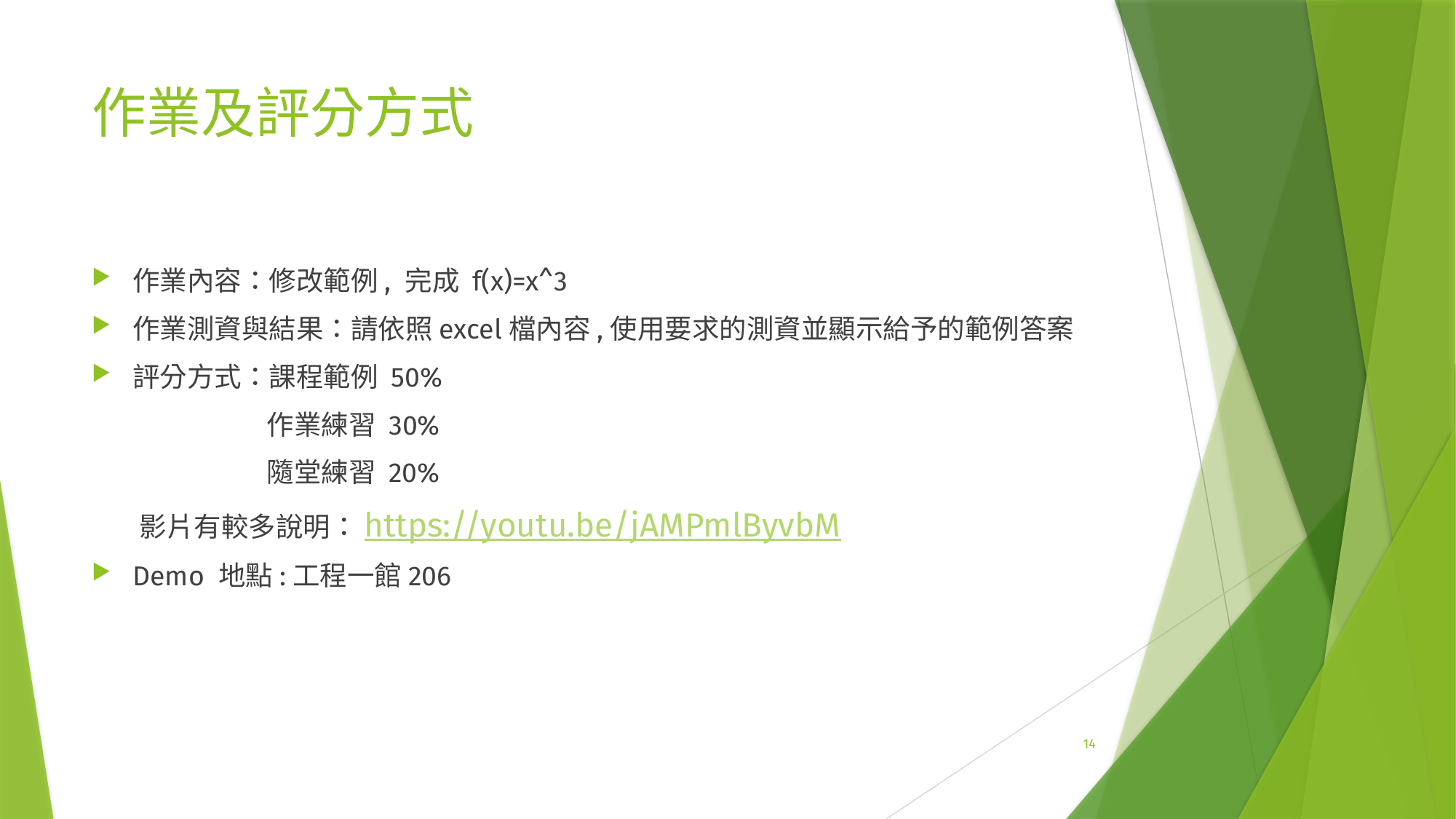

# 作業及評分方式
作業內容：修改範例, 完成 f(x)=x^3
作業測資與結果：請依照excel檔內容,使用要求的測資並顯示給予的範例答案
評分方式：課程範例 50%
   作業練習 30%
   隨堂練習 20%
影片有較多說明：https://youtu.be/jAMPmlByvbM
Demo 地點:工程一館206
14